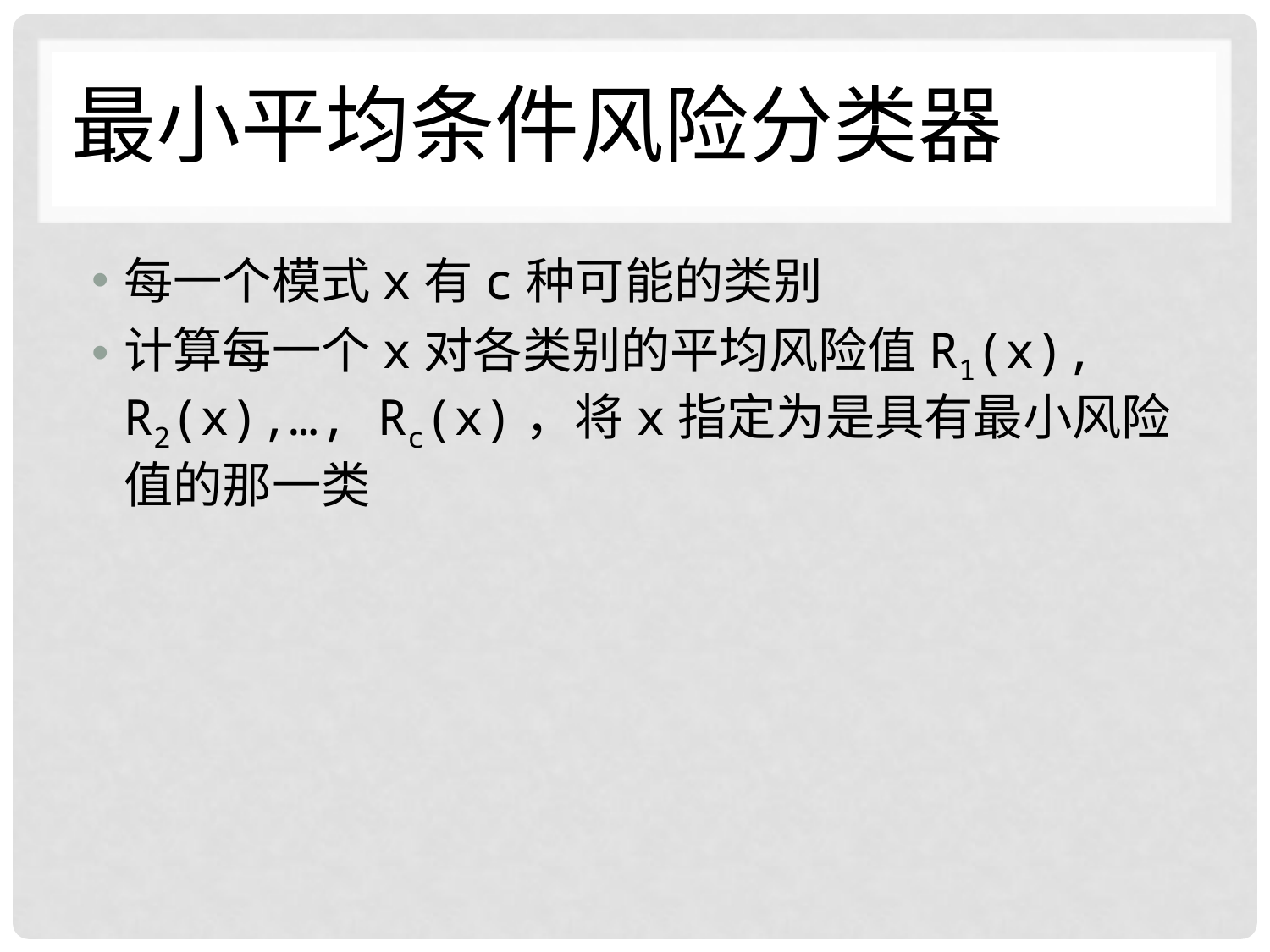

# 最小平均条件风险分类器
每一个模式x有c种可能的类别
计算每一个x对各类别的平均风险值R1(x), R2(x),…, Rc(x)，将x指定为是具有最小风险值的那一类